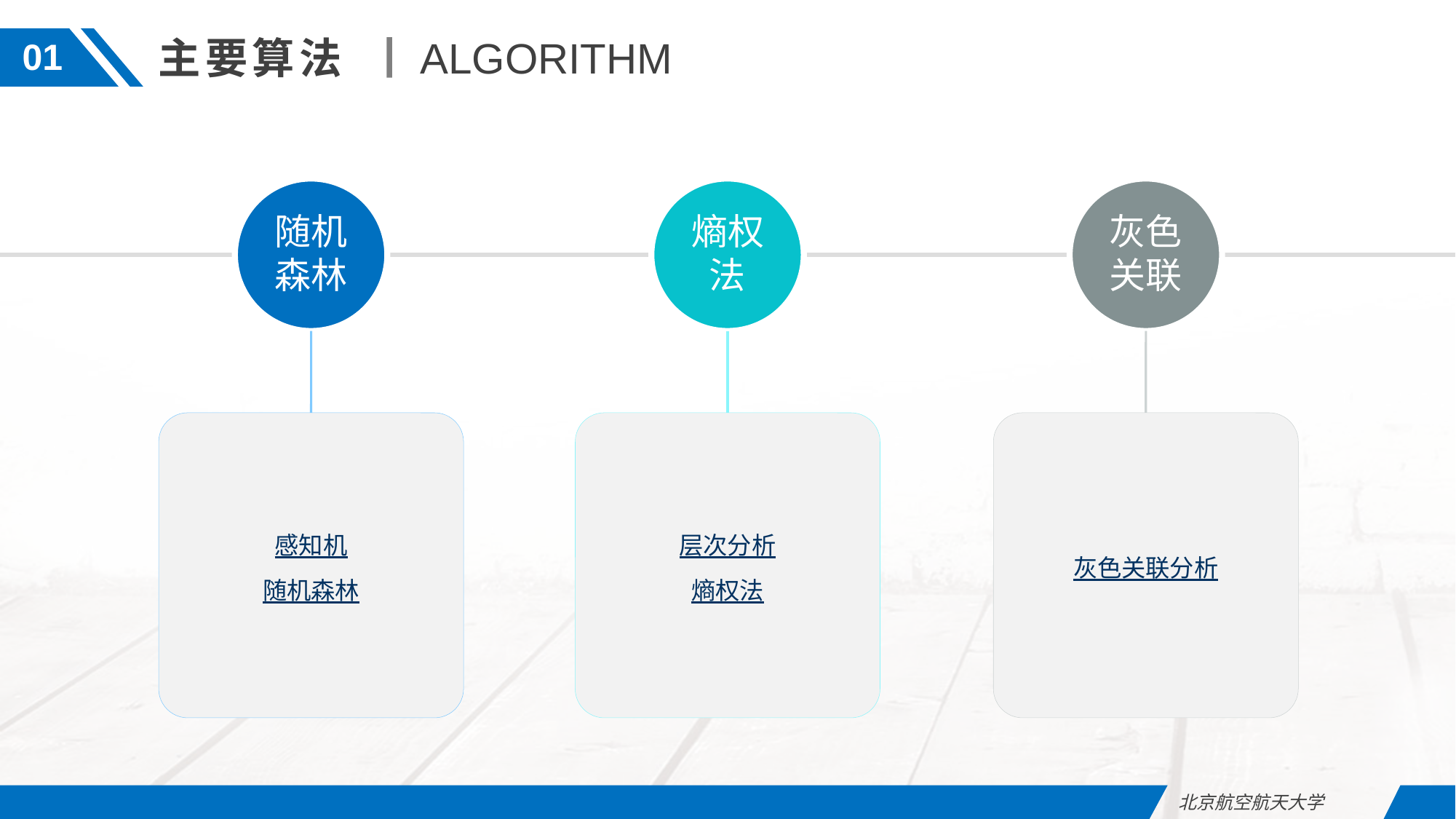

主要算法
ALGORITHM

01

随机森林
熵权法
灰色关联
感知机
随机森林
层次分析
熵权法
灰色关联分析

北京航空航天大学